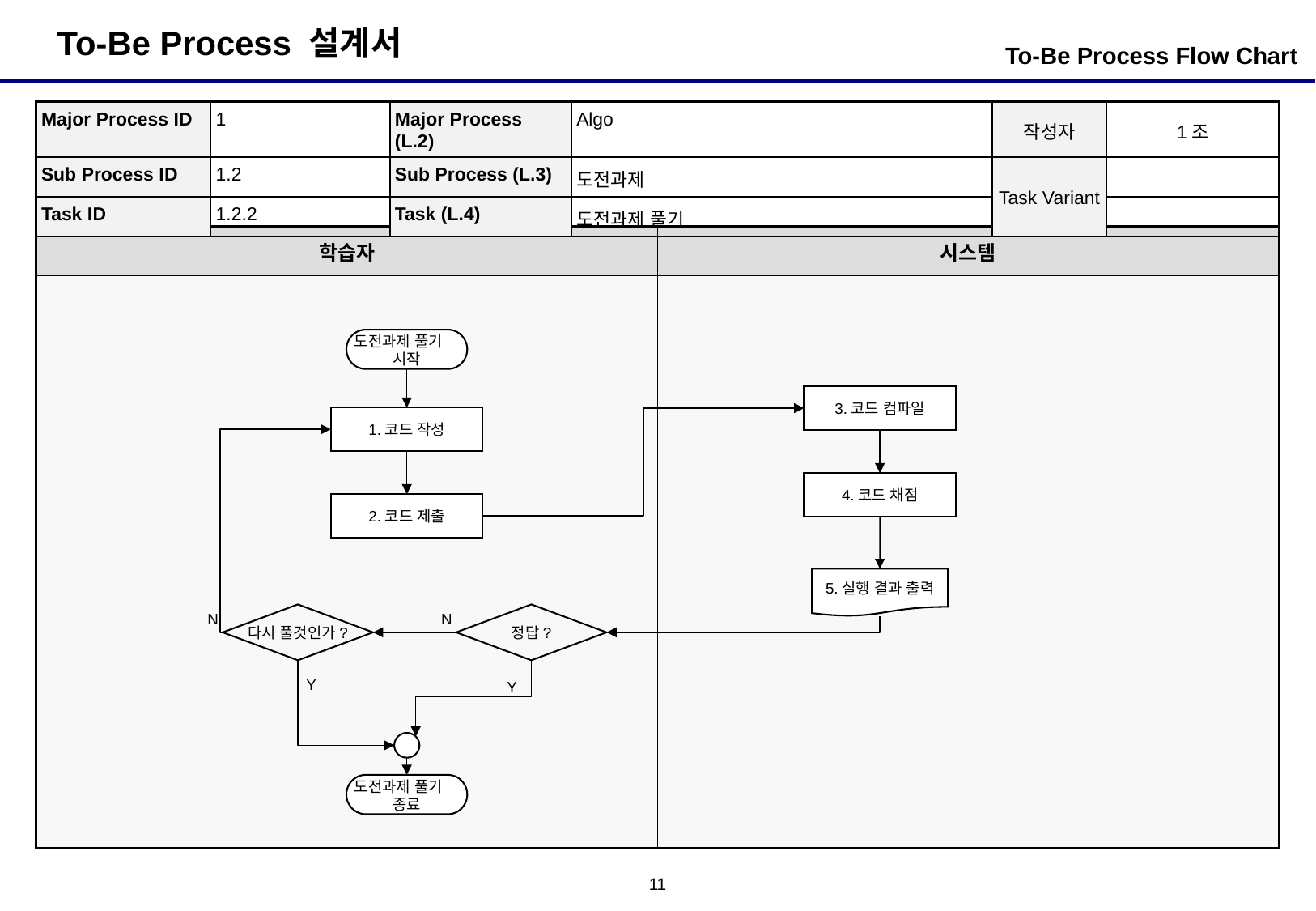

To-Be Process Flow Chart
| Major Process ID | 1 | Major Process (L.2) | Algo | 작성자 | 1조 |
| --- | --- | --- | --- | --- | --- |
| Sub Process ID | 1.2 | Sub Process (L.3) | 도전과제 | Task Variant |  |
| Task ID | 1.2.2 | Task (L.4) | 도전과제 풀기 |  |  |
| 학습자 | 시스템 |
| --- | --- |
|  |  |
도전과제 풀기
시작
3.코드 컴파일
1.코드 작성
4.코드 채점
2.코드 제출
5.실행 결과 출력
N
다시 풀것인가?
N
정답?
Y
Y

도전과제 풀기
종료